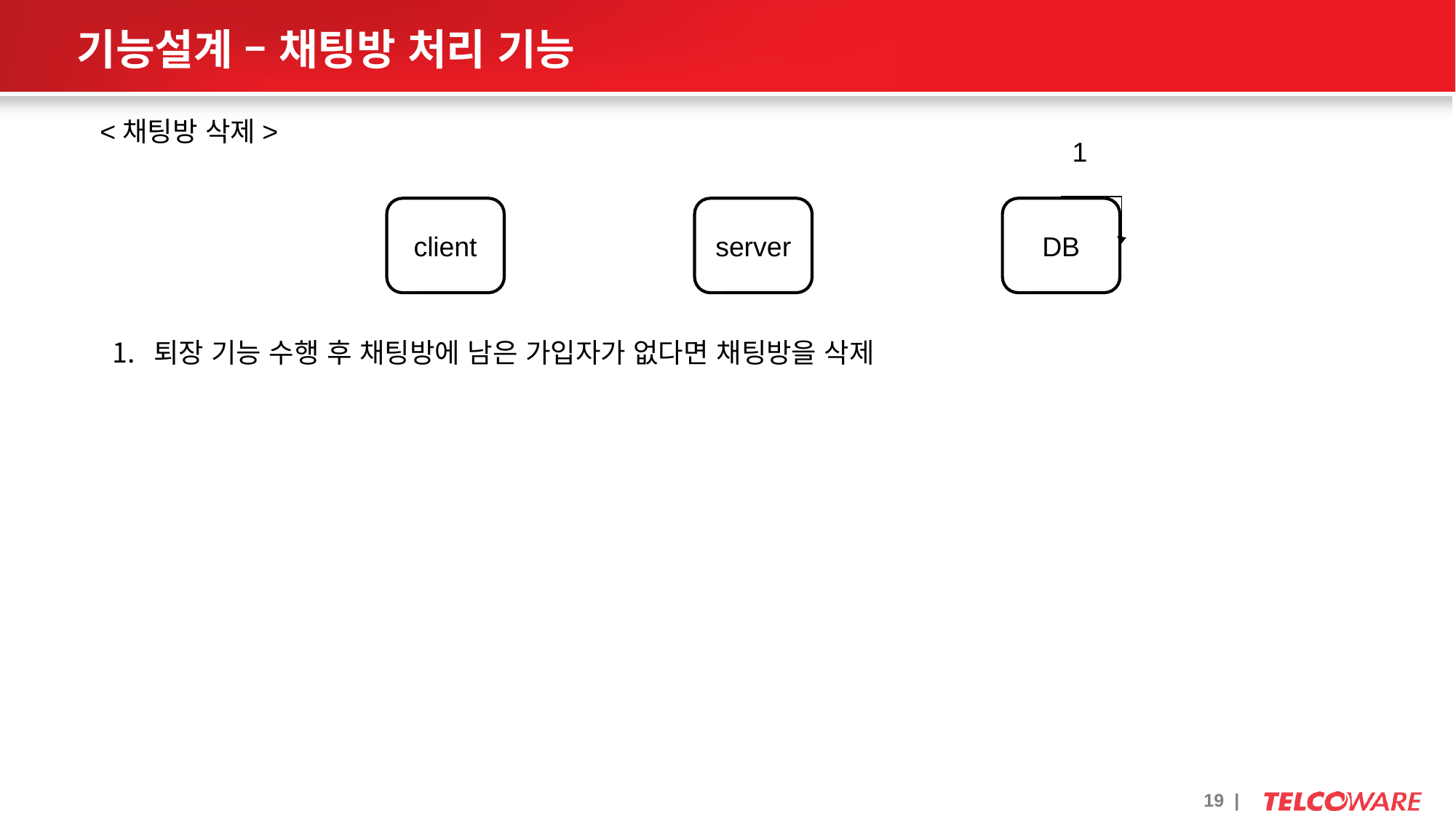

기능설계 – 채팅방 처리 기능
<채팅방 삭제>
1
client
server
DB
퇴장 기능 수행 후 채팅방에 남은 가입자가 없다면 채팅방을 삭제